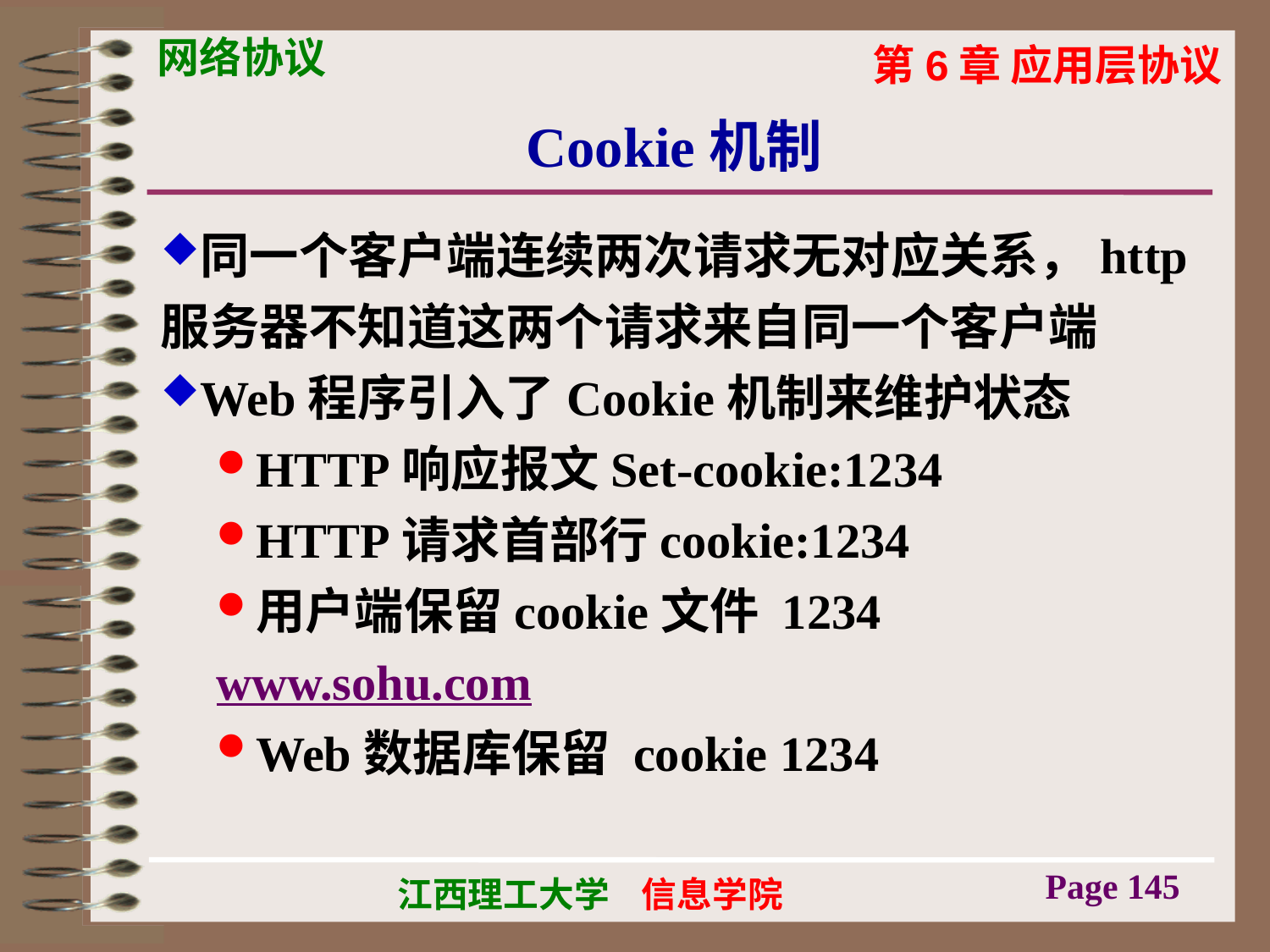

# Cookie机制
同一个客户端连续两次请求无对应关系，http服务器不知道这两个请求来自同一个客户端
Web程序引入了Cookie机制来维护状态
HTTP响应报文Set-cookie:1234
HTTP请求首部行cookie:1234
用户端保留cookie文件 1234 www.sohu.com
Web数据库保留 cookie 1234
Page 145